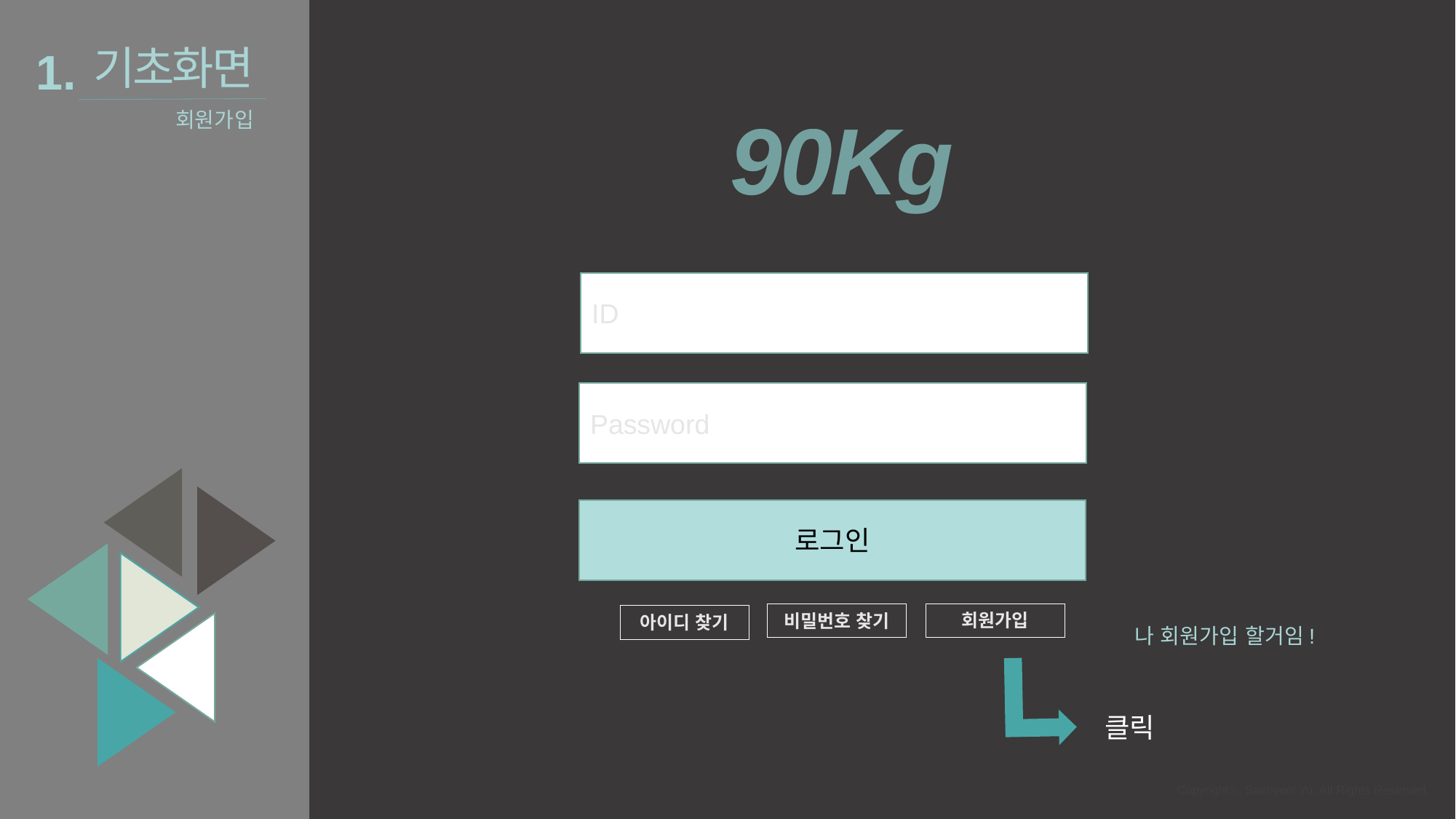

기초화면
1.
90Kg
회원가입
ID
Password

로그인
회원가입
비밀번호 찾기
아이디 찾기
나 회원가입 할거임!

클릭